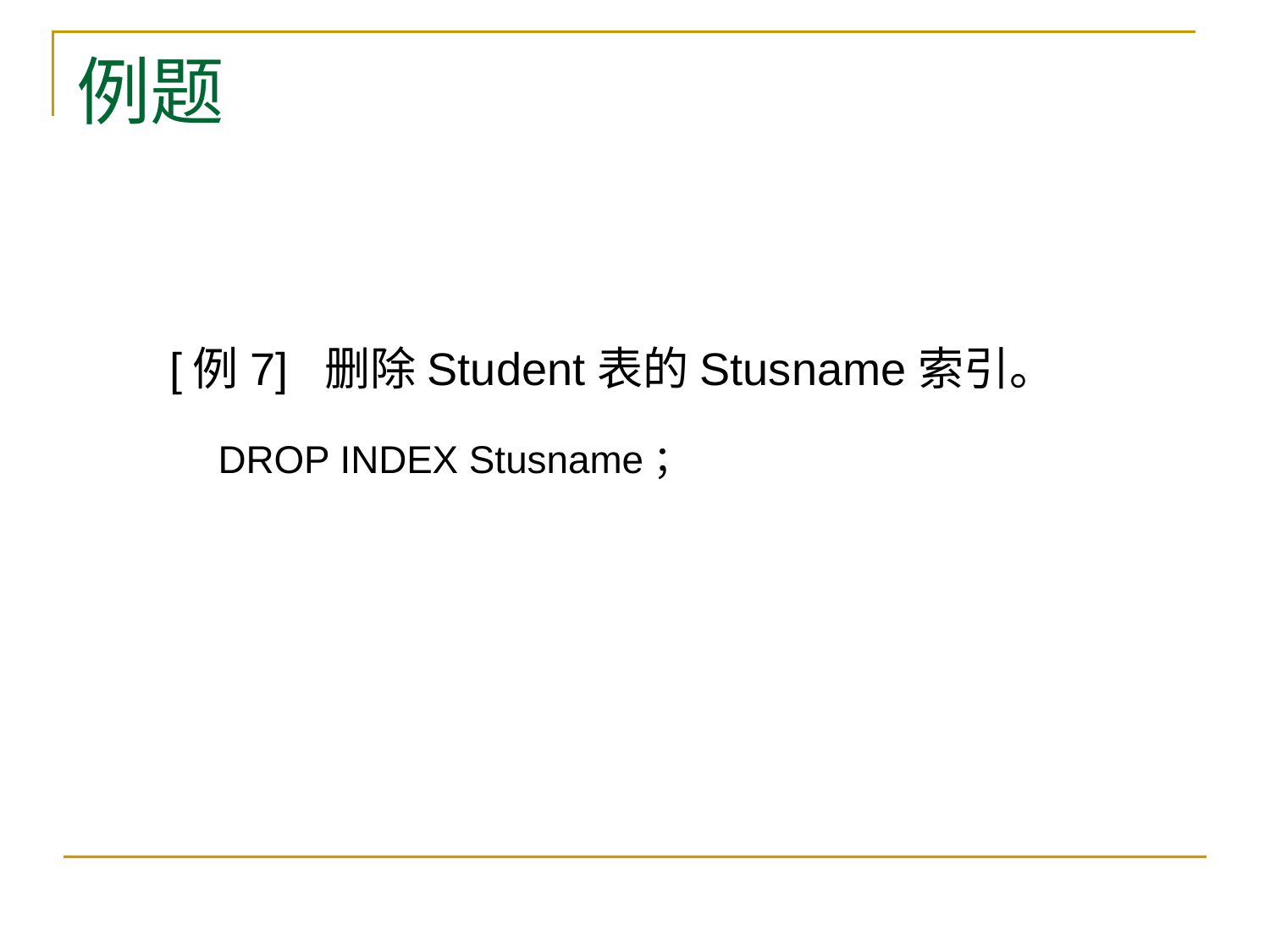

# 例题

	[例7]  删除Student表的Stusname索引。
	DROP INDEX Stusname；